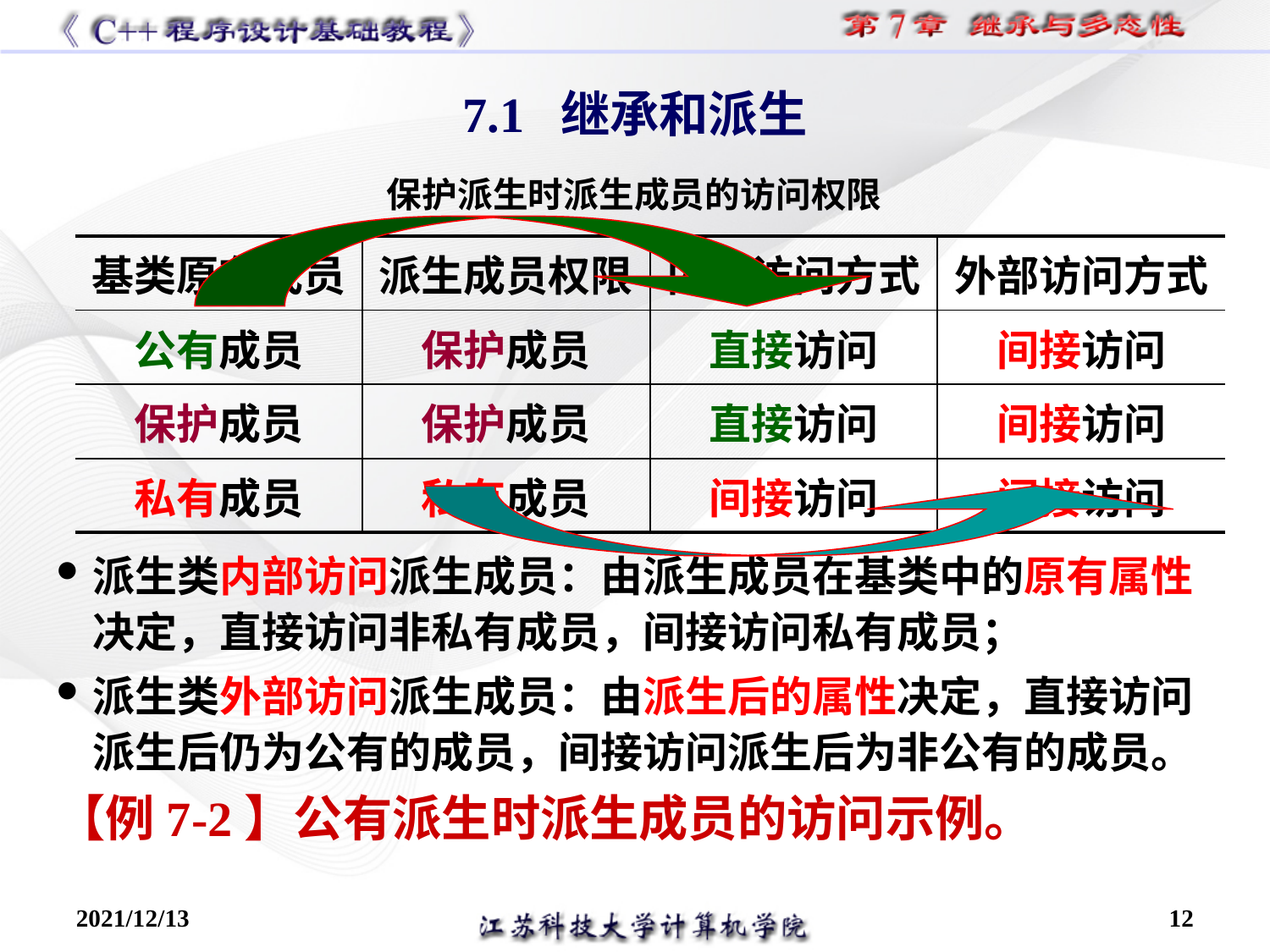

保护派生时派生成员的访问权限

派生类内部访问派生成员：由派生成员在基类中的原有属性决定，直接访问非私有成员，间接访问私有成员；
派生类外部访问派生成员：由派生后的属性决定，直接访问派生后仍为公有的成员，间接访问派生后为非公有的成员。
【例7-2】公有派生时派生成员的访问示例。
7.1  继承和派生

| 基类原有成员 | 派生成员权限 | 内部访问方式 | 外部访问方式 |
| --- | --- | --- | --- |
| 公有成员 | 保护成员 | 直接访问 | 间接访问 |
| 保护成员 | 保护成员 | 直接访问 | 间接访问 |
| 私有成员 | 私有成员 | 间接访问 | 间接访问 |